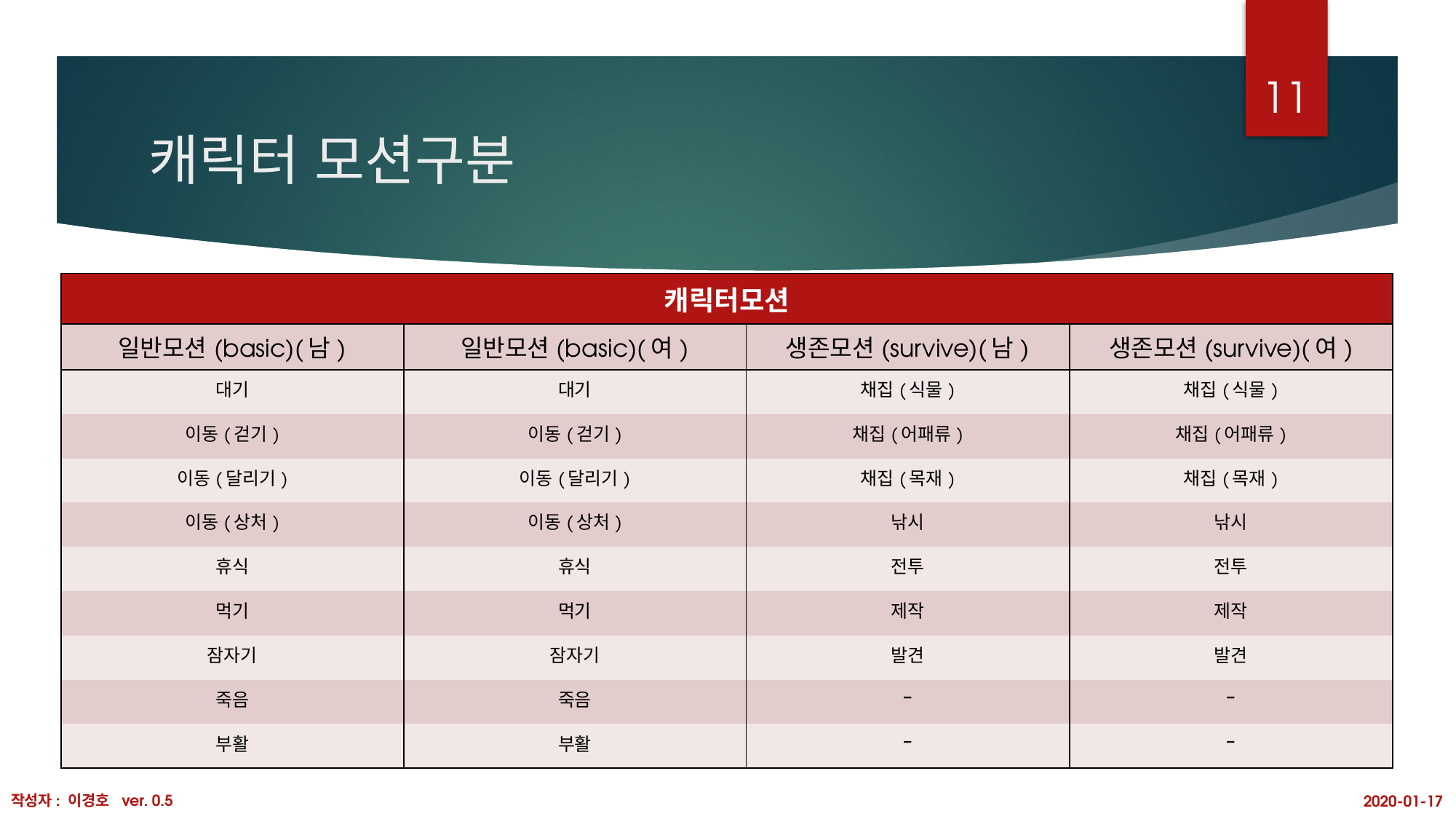

11
# 캐릭터 모션구분
| 캐릭터모션 |  |  |  |
| --- | --- | --- | --- |
| 일반모션(basic)(남) | 일반모션(basic)(여) | 생존모션(survive)(남) | 생존모션(survive)(여) |
| 대기 | 대기 | 채집(식물) | 채집(식물) |
| 이동(걷기) | 이동(걷기) | 채집(어패류) | 채집(어패류) |
| 이동(달리기) | 이동(달리기) | 채집(목재) | 채집(목재) |
| 이동(상처) | 이동(상처) | 낚시 | 낚시 |
| 휴식 | 휴식 | 전투 | 전투 |
| 먹기 | 먹기 | 제작 | 제작 |
| 잠자기 | 잠자기 | 발견 | 발견 |
| 죽음 | 죽음 | - | - |
| 부활 | 부활 | - | - |
작성자: 이경호  ver. 0.5
2020-01-17